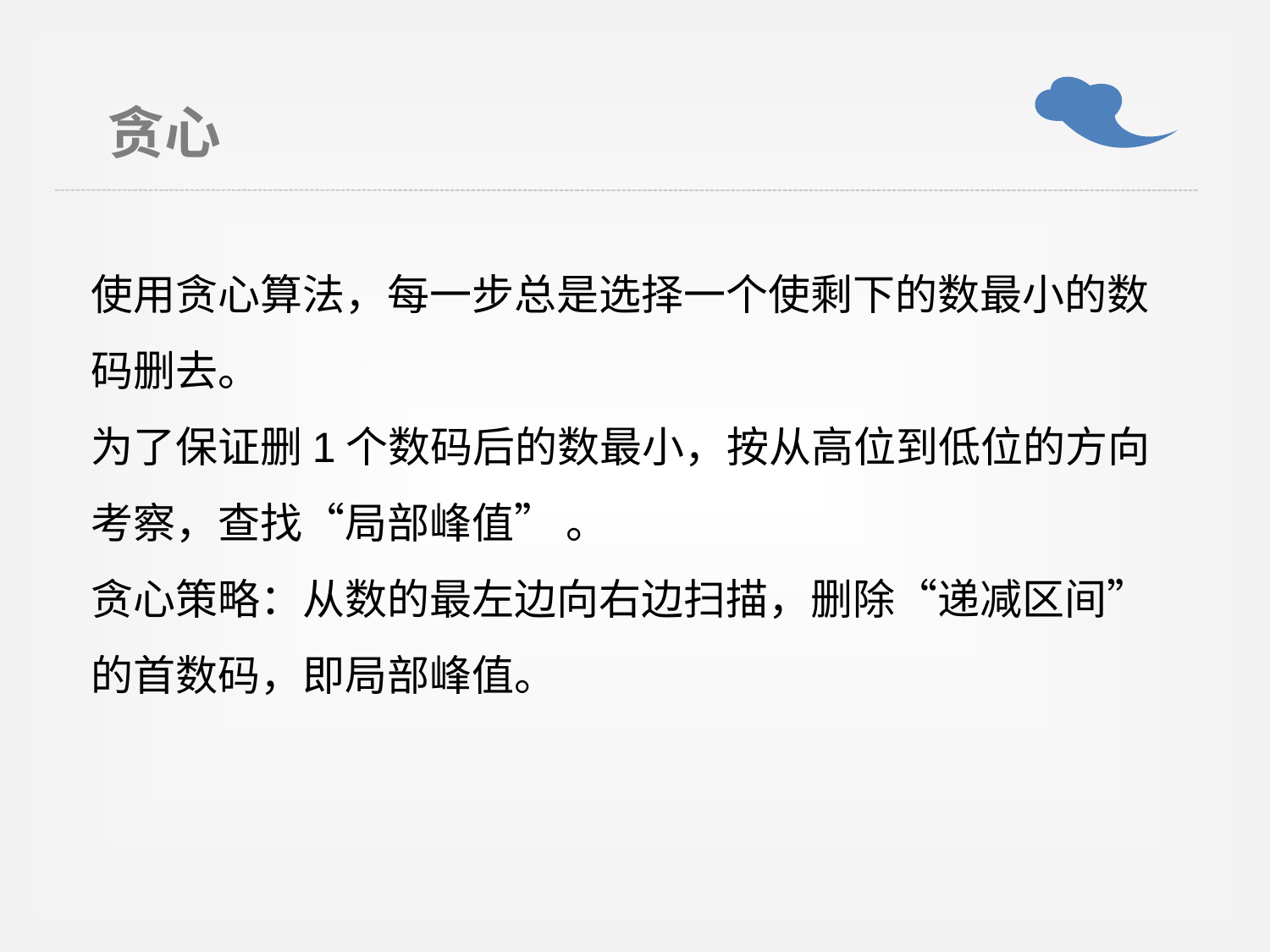

贪心

使用贪心算法，每一步总是选择一个使剩下的数最小的数码删去。
为了保证删1个数码后的数最小，按从高位到低位的方向考察，查找“局部峰值” 。
贪心策略：从数的最左边向右边扫描，删除“递减区间”的首数码，即局部峰值。